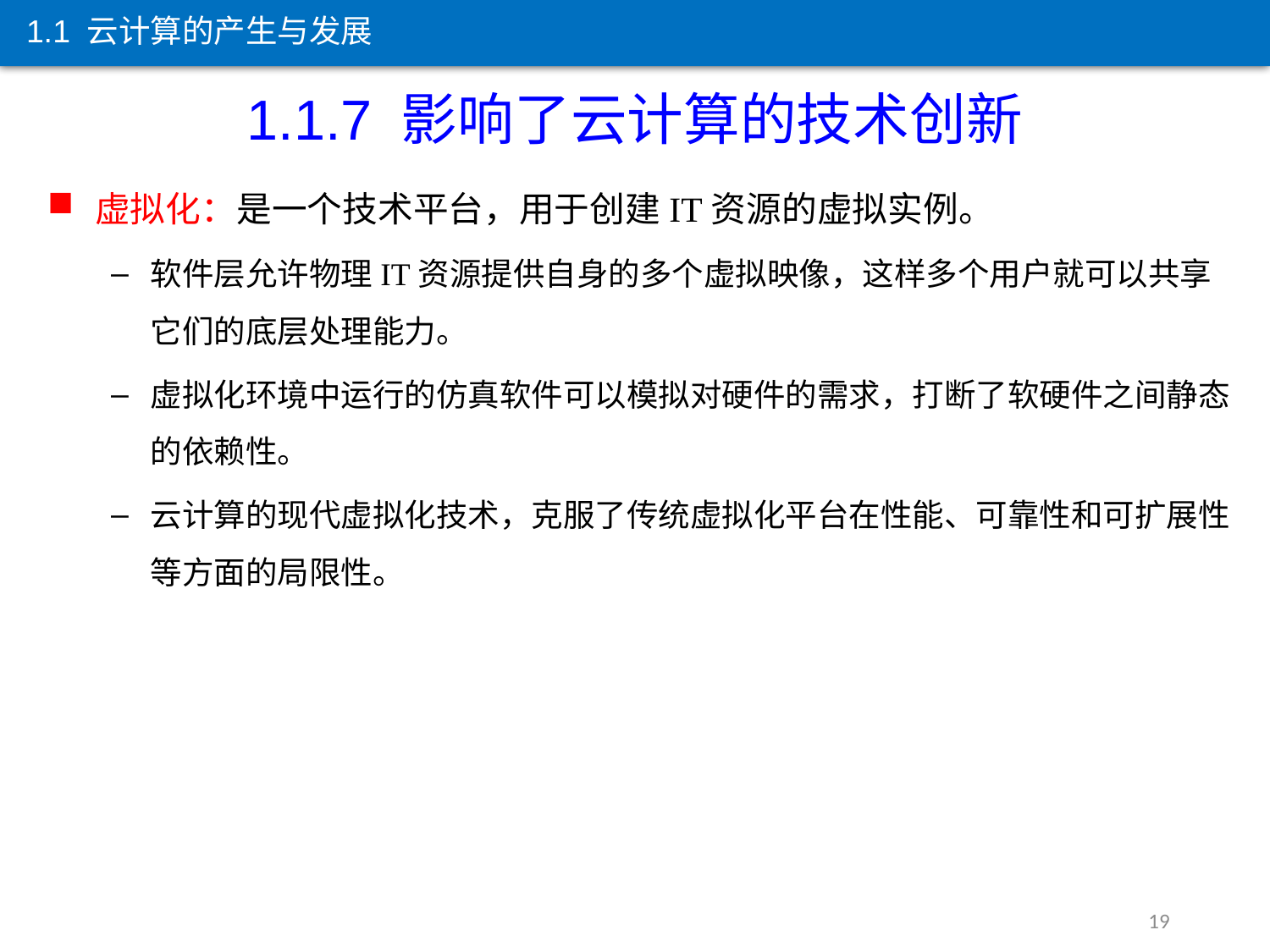

1.1 云计算的产生与发展
1.1.7 影响了云计算的技术创新
虚拟化：是一个技术平台，用于创建IT资源的虚拟实例。
软件层允许物理IT资源提供自身的多个虚拟映像，这样多个用户就可以共享它们的底层处理能力。
虚拟化环境中运行的仿真软件可以模拟对硬件的需求，打断了软硬件之间静态的依赖性。
云计算的现代虚拟化技术，克服了传统虚拟化平台在性能、可靠性和可扩展性等方面的局限性。
19